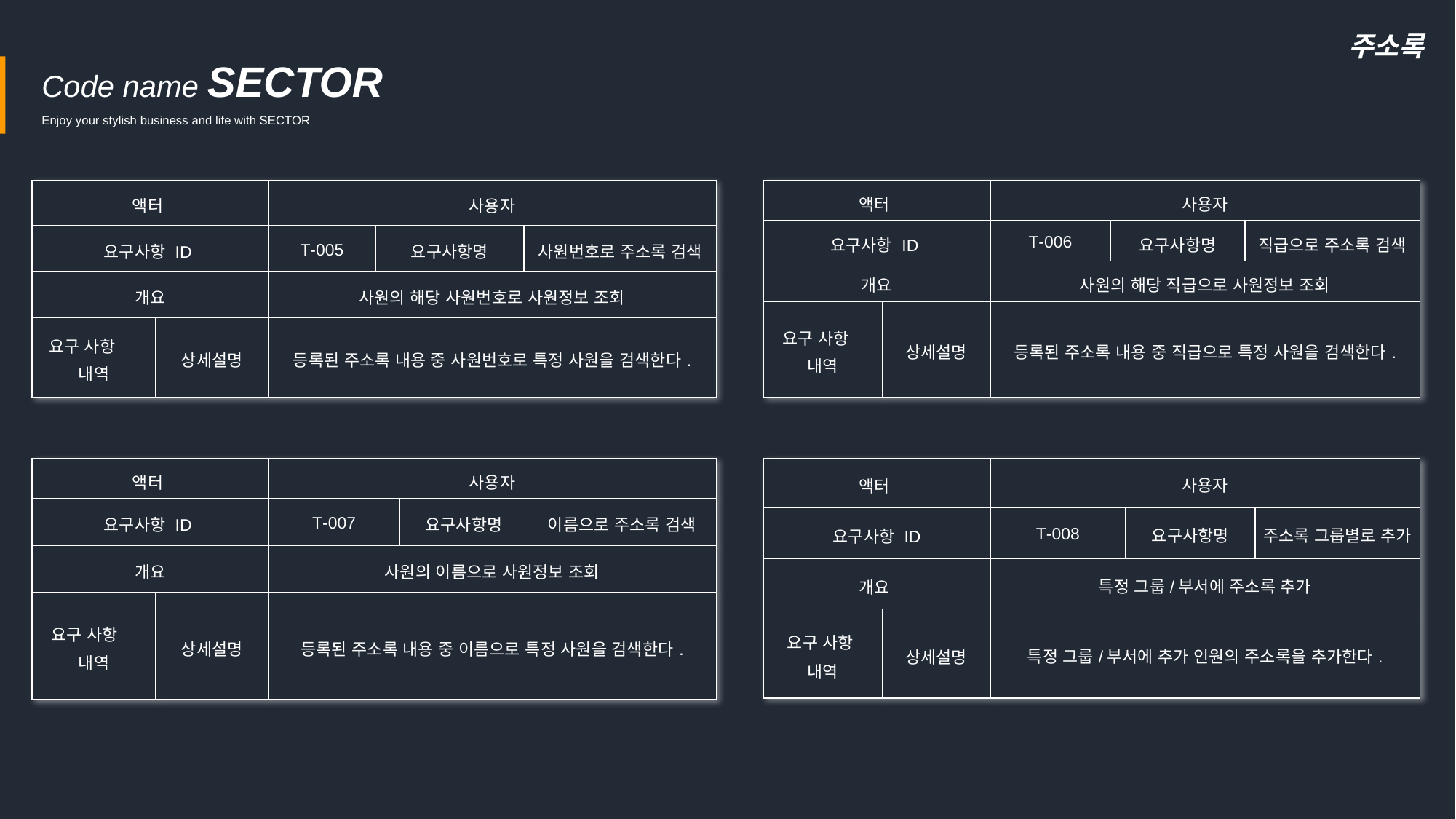

Code name SECTOR
Enjoy your stylish business and life with SECTOR
주소록

| 액터 |  | 사용자 |  |  |
| --- | --- | --- | --- | --- |
| 요구사항 ID |  | T-005 | 요구사항명 | 사원번호로 주소록 검색 |
| 개요 |  | 사원의 해당 사원번호로 사원정보 조회 |  |  |
| 요구 사항 내역 | 상세설명 | 등록된 주소록 내용 중 사원번호로 특정 사원을 검색한다. |  |  |
| 액터 |  | 사용자 |  |  |
| --- | --- | --- | --- | --- |
| 요구사항 ID |  | T-006 | 요구사항명 | 직급으로 주소록 검색 |
| 개요 |  | 사원의 해당 직급으로 사원정보 조회 |  |  |
| 요구 사항 내역 | 상세설명 | 등록된 주소록 내용 중 직급으로 특정 사원을 검색한다. |  |  |
| 액터 |  | 사용자 |  |  |
| --- | --- | --- | --- | --- |
| 요구사항 ID |  | T-007 | 요구사항명 | 이름으로 주소록 검색 |
| 개요 |  | 사원의 이름으로 사원정보 조회 |  |  |
| 요구 사항 내역 | 상세설명 | 등록된 주소록 내용 중 이름으로 특정 사원을 검색한다. |  |  |
| 액터 |  | 사용자 |  |  |
| --- | --- | --- | --- | --- |
| 요구사항 ID |  | T-008 | 요구사항명 | 주소록 그룹별로 추가 |
| 개요 |  | 특정 그룹/부서에 주소록 추가 |  |  |
| 요구 사항 내역 | 상세설명 | 특정 그룹/부서에 추가 인원의 주소록을 추가한다. |  |  |